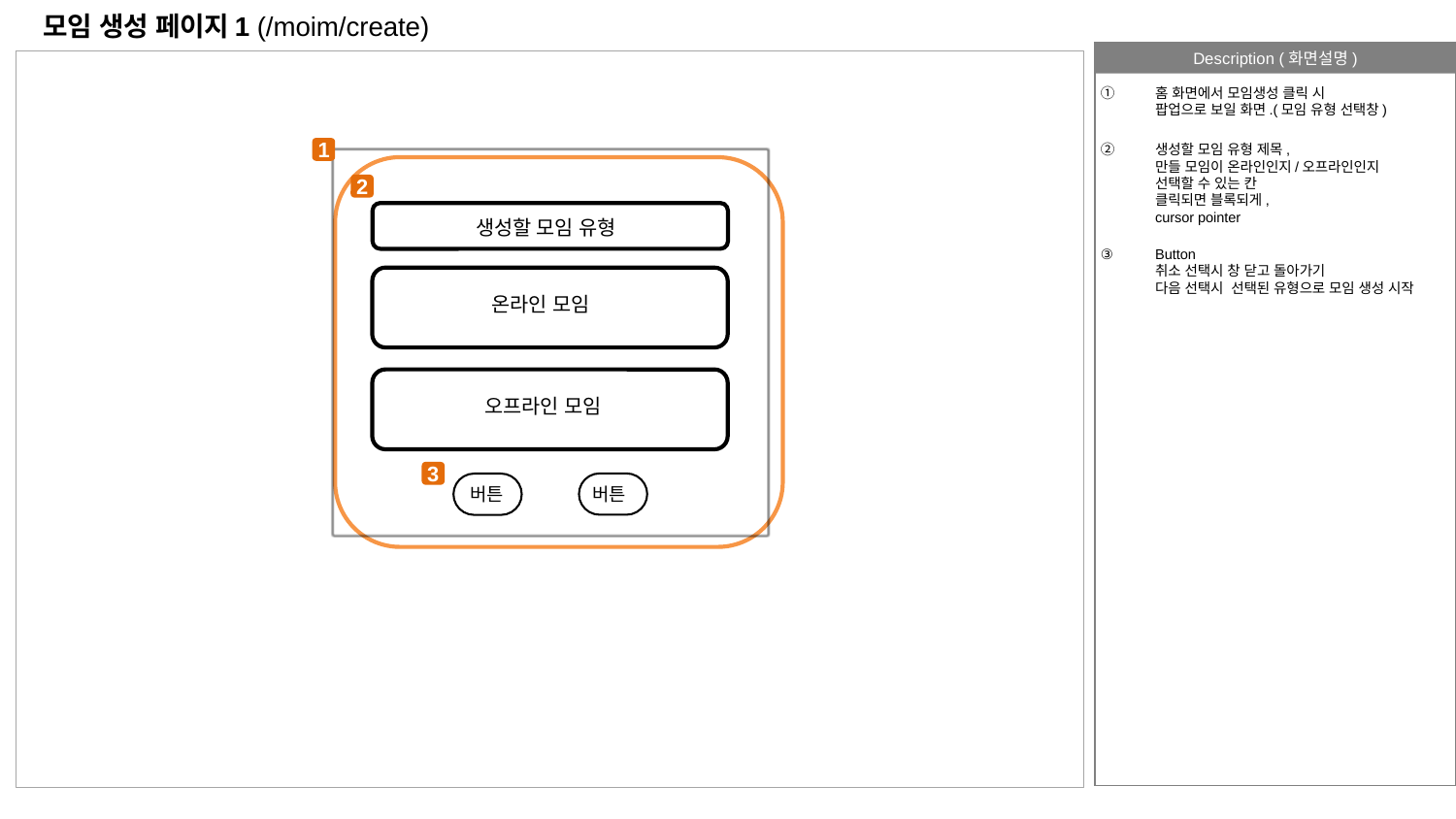

# 모임 생성 페이지1 (/moim/create)

홈 화면에서 모임생성 클릭 시
팝업으로 보일 화면.(모임 유형 선택창)

생성할 모임 유형 제목,
만들 모임이 온라인인지/오프라인인지
선택할 수 있는 칸
클릭되면 블록되게,
cursor pointer
Button
취소 선택시 창 닫고 돌아가기
다음 선택시  선택된 유형으로 모임 생성 시작
1

2

생성할 모임 유형

온라인 모임

오프라인 모임
3

버튼
버튼
공지